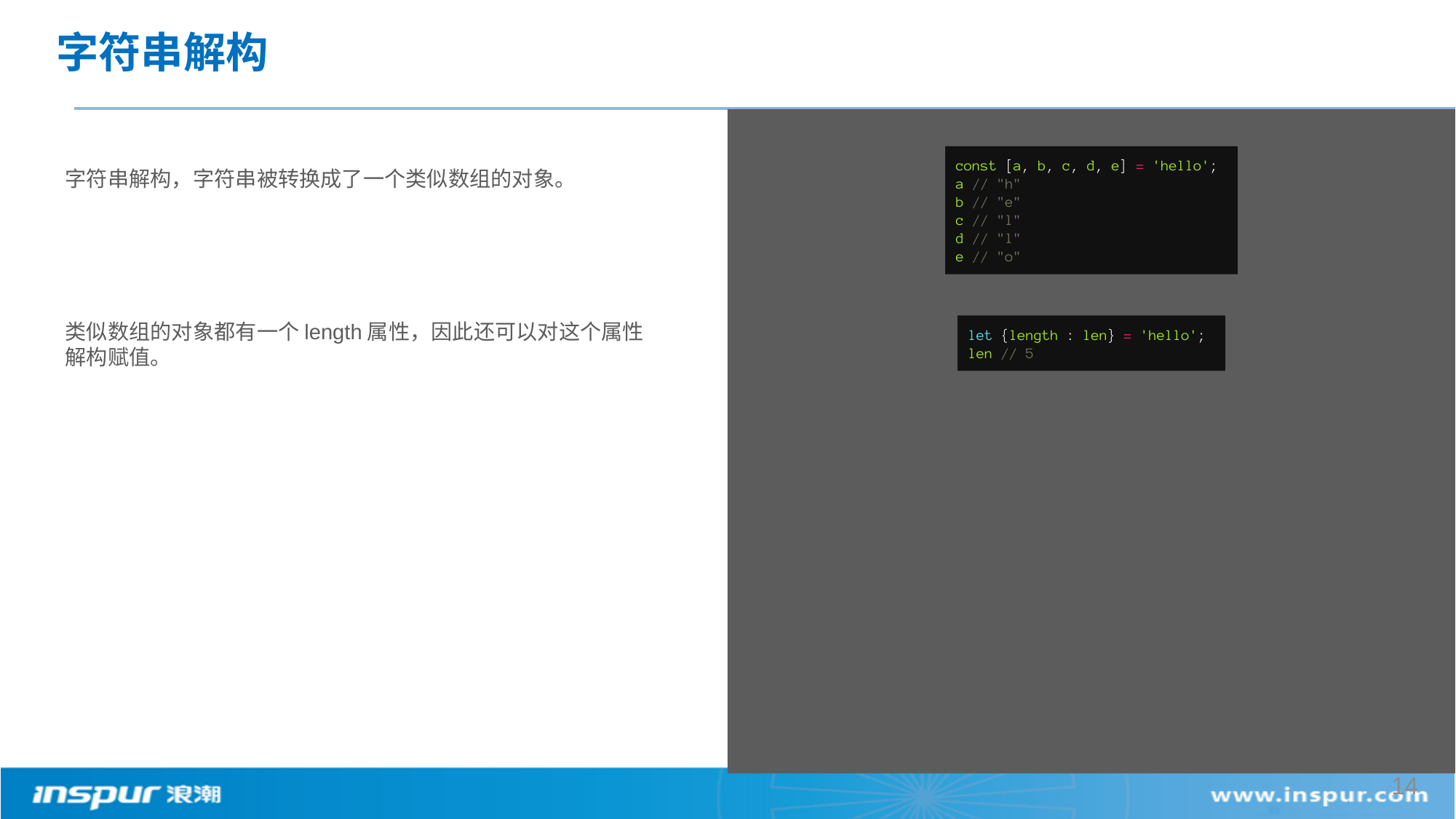

# 字符串解构

const [a, b, c, d, e] = 'hello';
a // "h"
b // "e"
c // "l"
d // "l"
e // "o"
字符串解构，字符串被转换成了一个类似数组的对象。

类似数组的对象都有一个length属性，因此还可以对这个属性解构赋值。

let {length : len} = 'hello';
len // 5
14